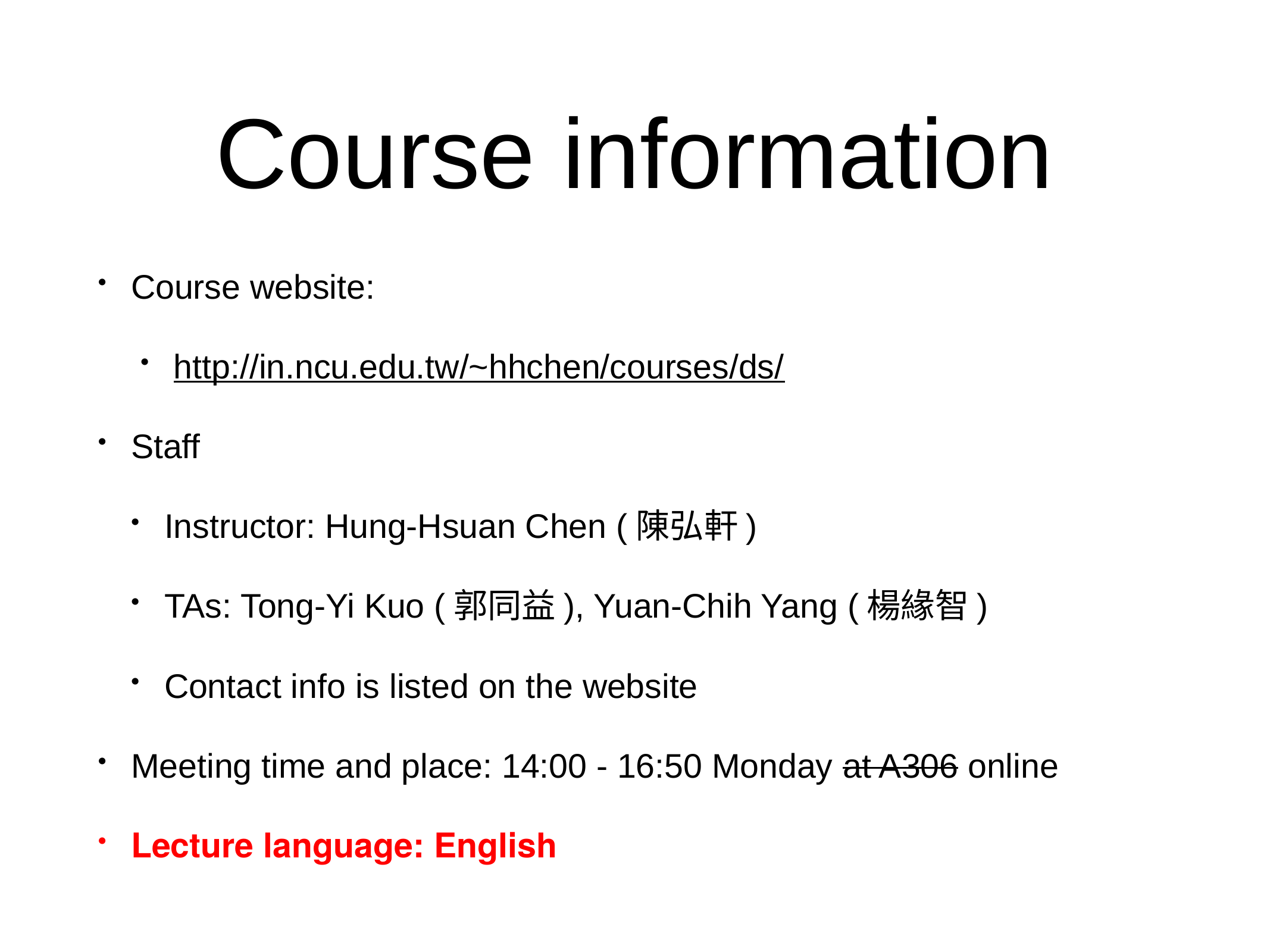

# Course information
Course website:
http://in.ncu.edu.tw/~hhchen/courses/ds/
Staff
Instructor: Hung-Hsuan Chen (陳弘軒)
TAs: Tong-Yi Kuo (郭同益), Yuan-Chih Yang (楊緣智)
Contact info is listed on the website
Meeting time and place: 14:00 - 16:50 Monday at A306 online
Lecture language: English